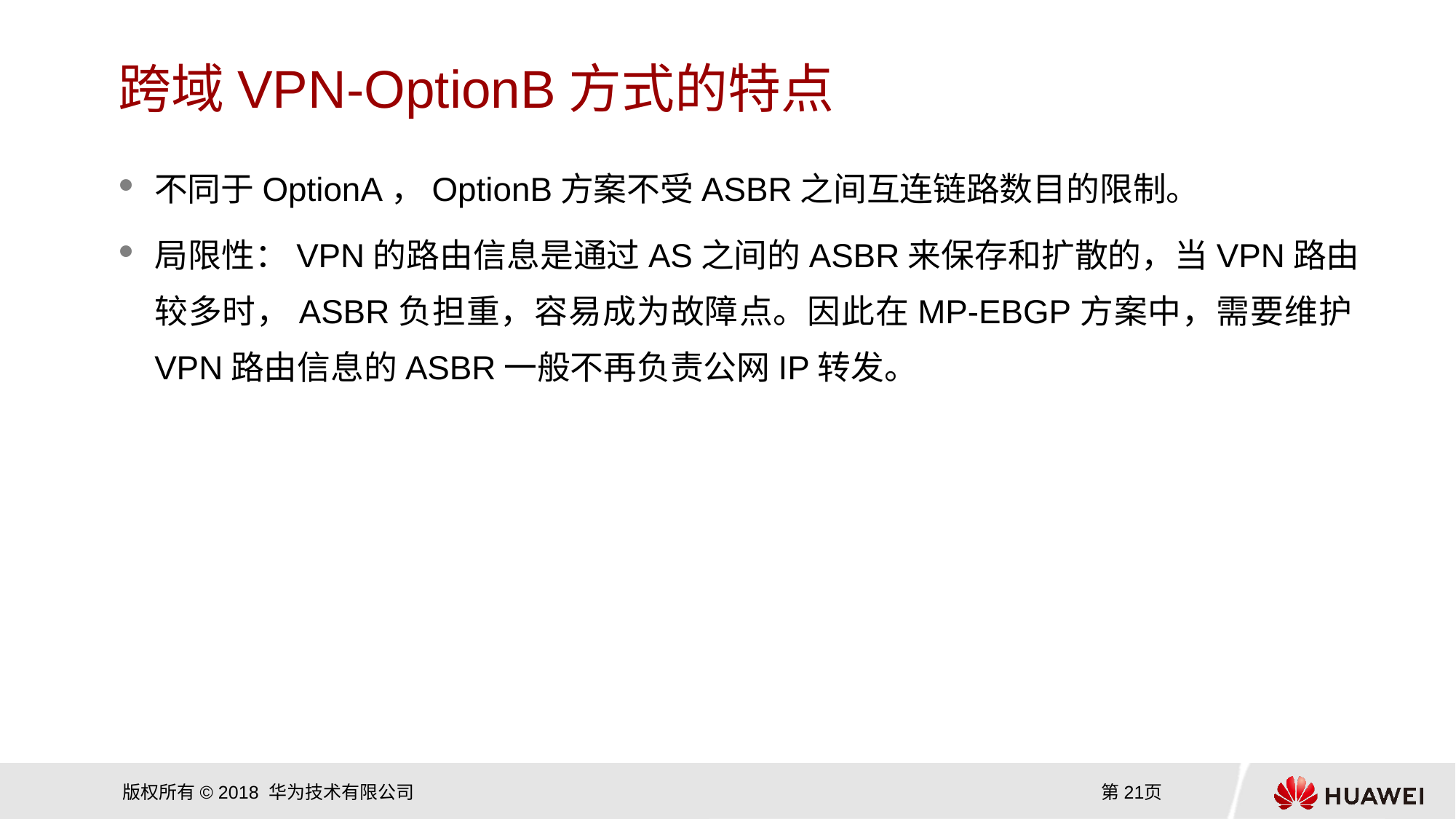

# 跨域VPN-OptionB方式的特点
不同于OptionA，OptionB方案不受ASBR之间互连链路数目的限制。
局限性：VPN的路由信息是通过AS之间的ASBR来保存和扩散的，当VPN路由较多时，ASBR负担重，容易成为故障点。因此在MP-EBGP方案中，需要维护VPN路由信息的ASBR一般不再负责公网IP转发。